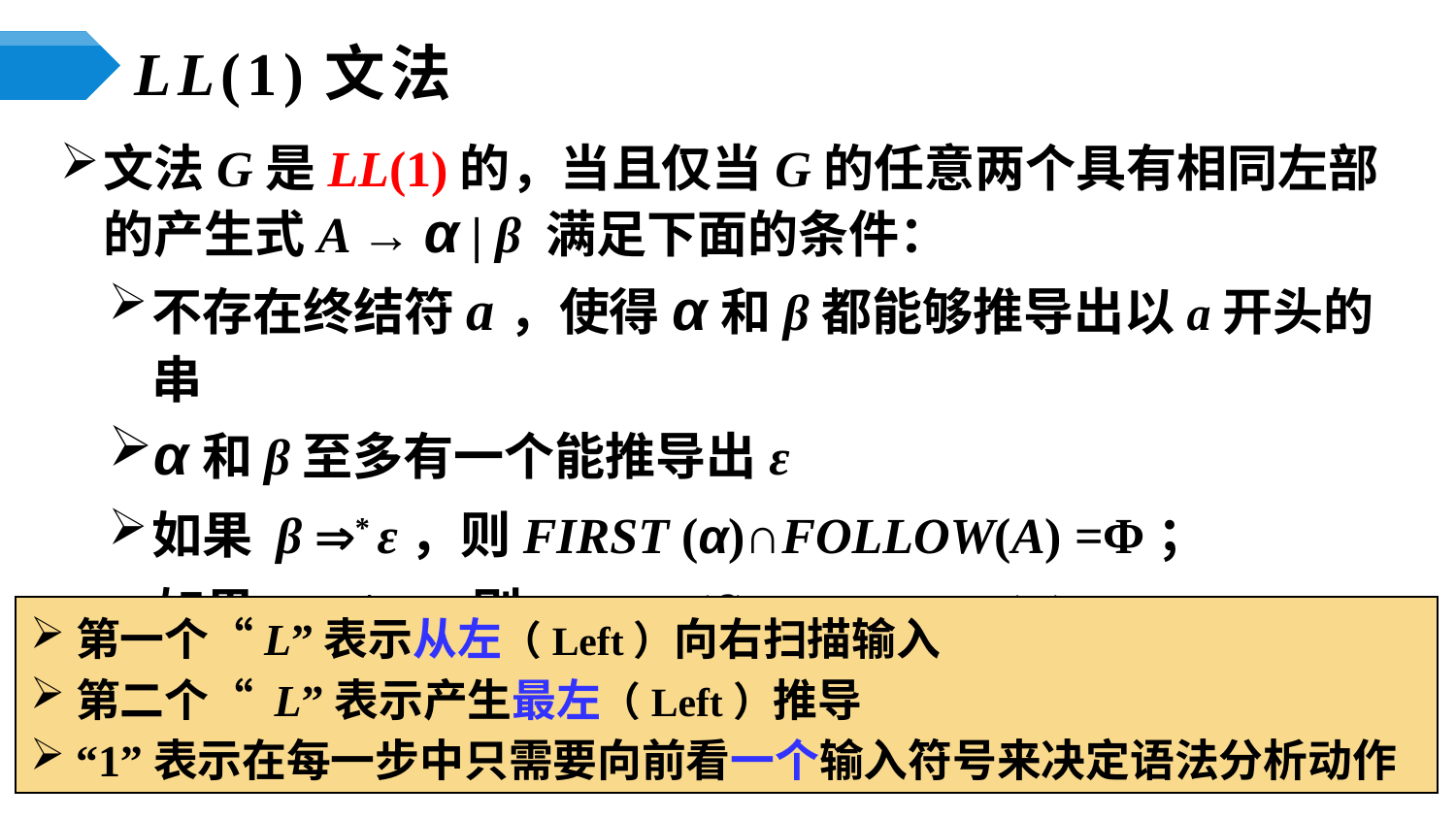

# LL(1)文法
文法G是LL(1)的，当且仅当G的任意两个具有相同左部的产生式A → α | β 满足下面的条件：
不存在终结符a，使得α和β都能够推导出以a开头的串
α和β至多有一个能推导出ε
如果 β ⇒* ε，则FIRST (α)∩FOLLOW(A) =Φ；
   如果 α ⇒* ε，则FIRST (β)∩FOLLOW(A) =Φ；

第一个“L”表示从左（Left）向右扫描输入
第二个“ L”表示产生最左（Left）推导
“1”表示在每一步中只需要向前看一个输入符号来决定语法分析动作